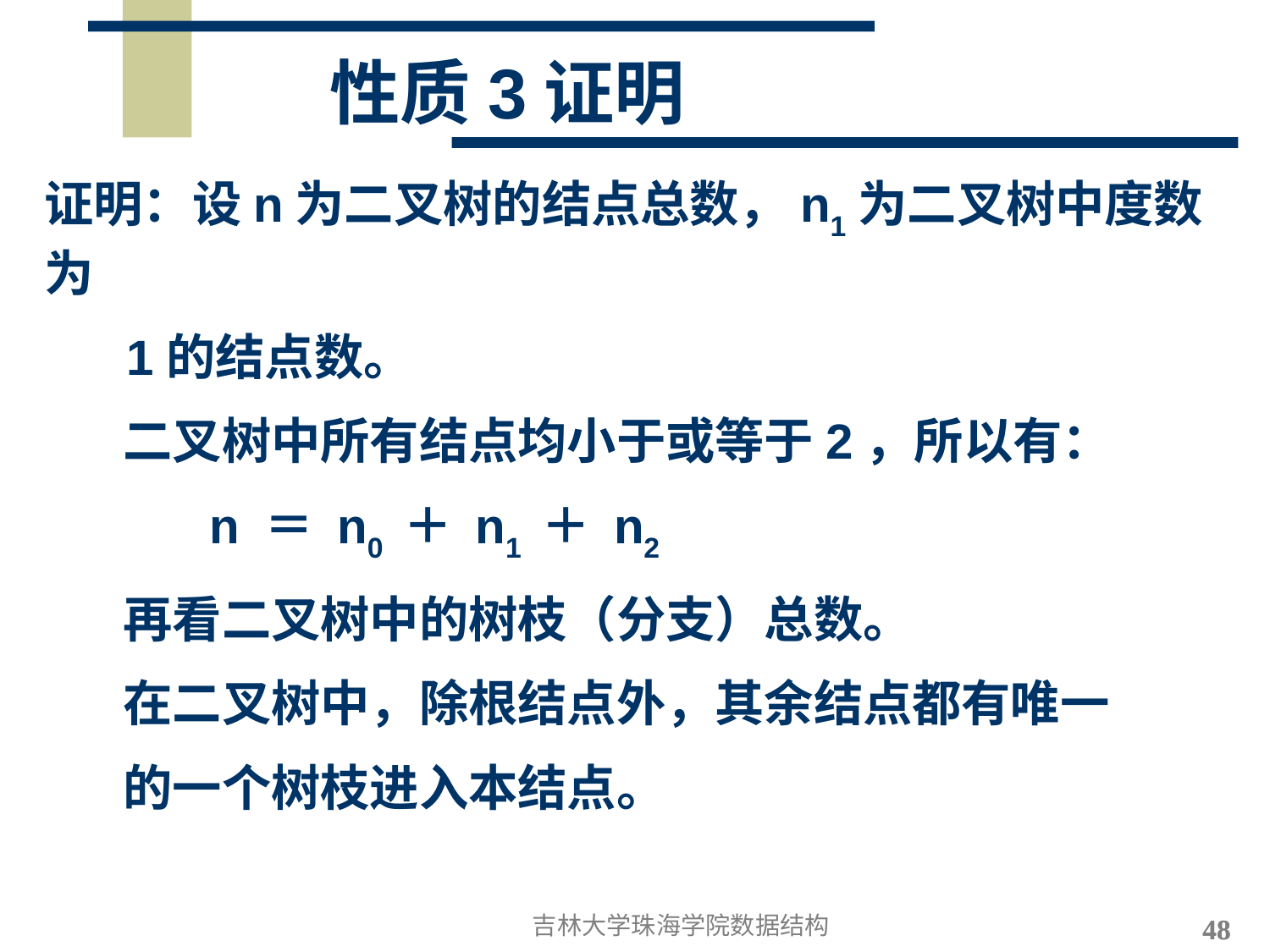

性质3证明
证明：设n为二叉树的结点总数，n1为二叉树中度数为
      1的结点数。
      二叉树中所有结点均小于或等于2，所以有：
            n ＝ n0 ＋ n1 ＋ n2
      再看二叉树中的树枝（分支）总数。
      在二叉树中，除根结点外，其余结点都有唯一
      的一个树枝进入本结点。
48
吉林大学珠海学院数据结构